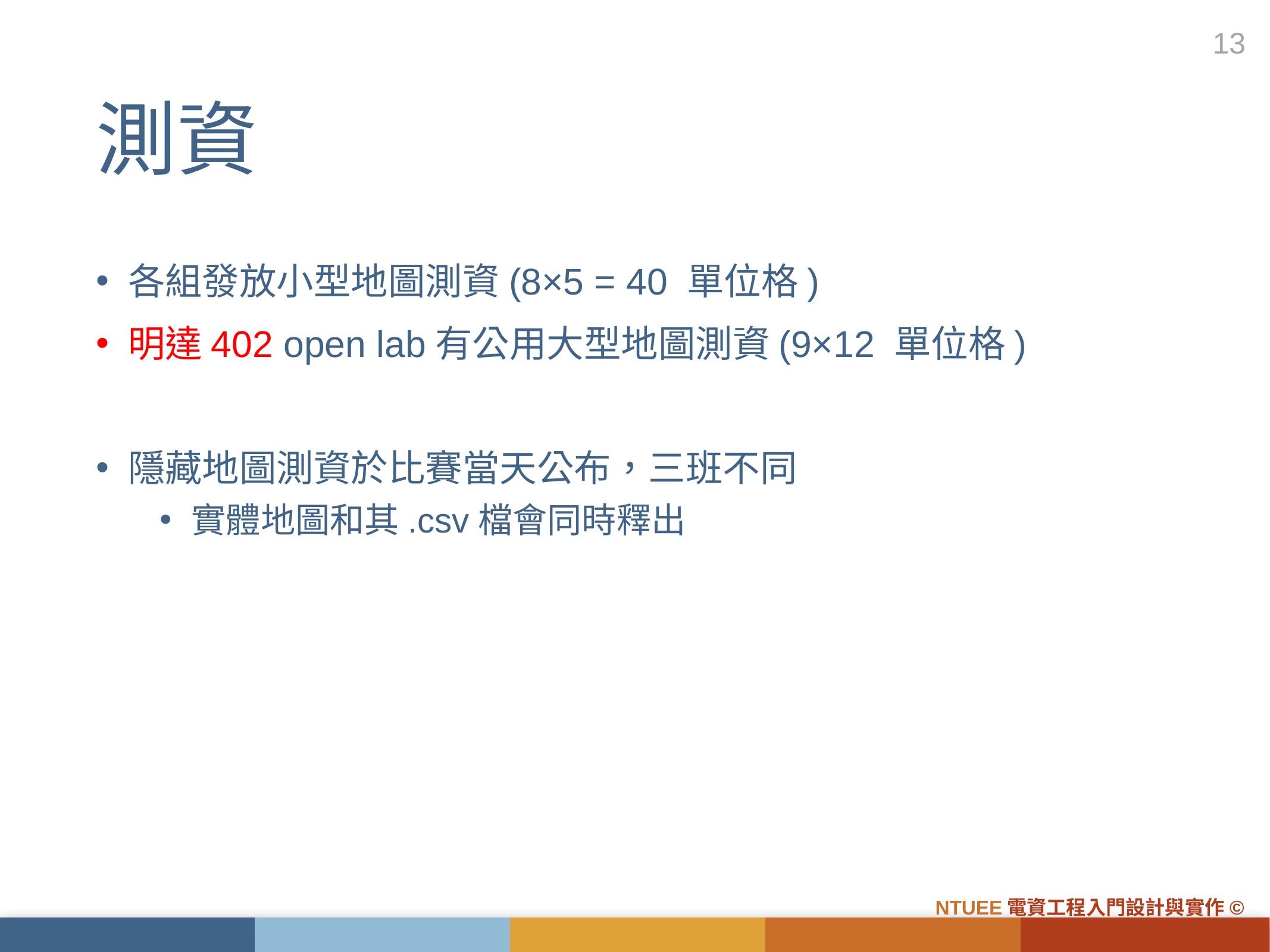

13
# 測資
各組發放小型地圖測資(8×5 = 40 單位格)
明達402 open lab有公用大型地圖測資(9×12 單位格)

隱藏地圖測資於比賽當天公布，三班不同
實體地圖和其.csv檔會同時釋出